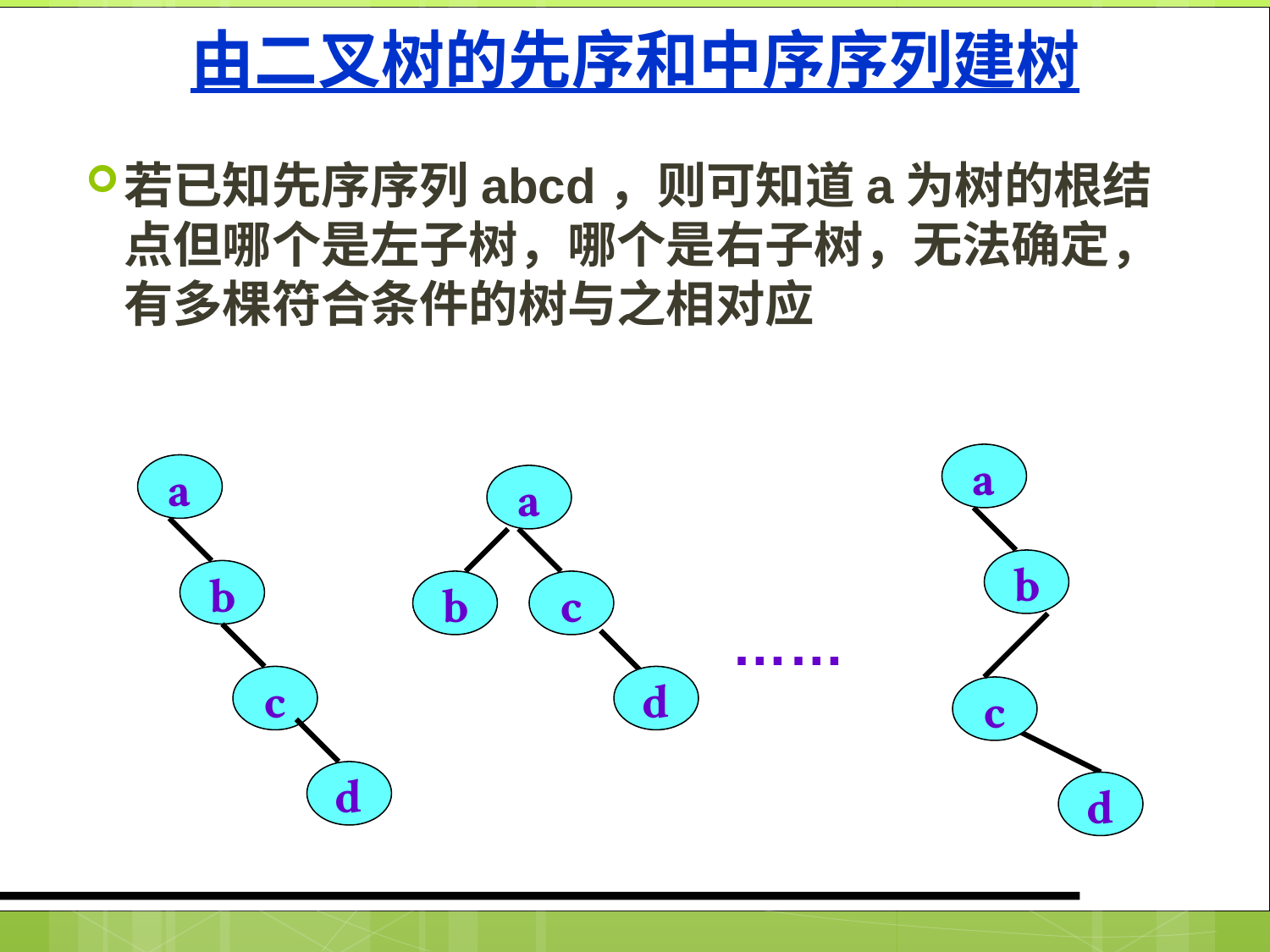

由二叉树的先序和中序序列建树
若已知先序序列abcd，则可知道a为树的根结点但哪个是左子树，哪个是右子树，无法确定，有多棵符合条件的树与之相对应
a

b

c

d
a

b

c

d
a

b
c

d
……